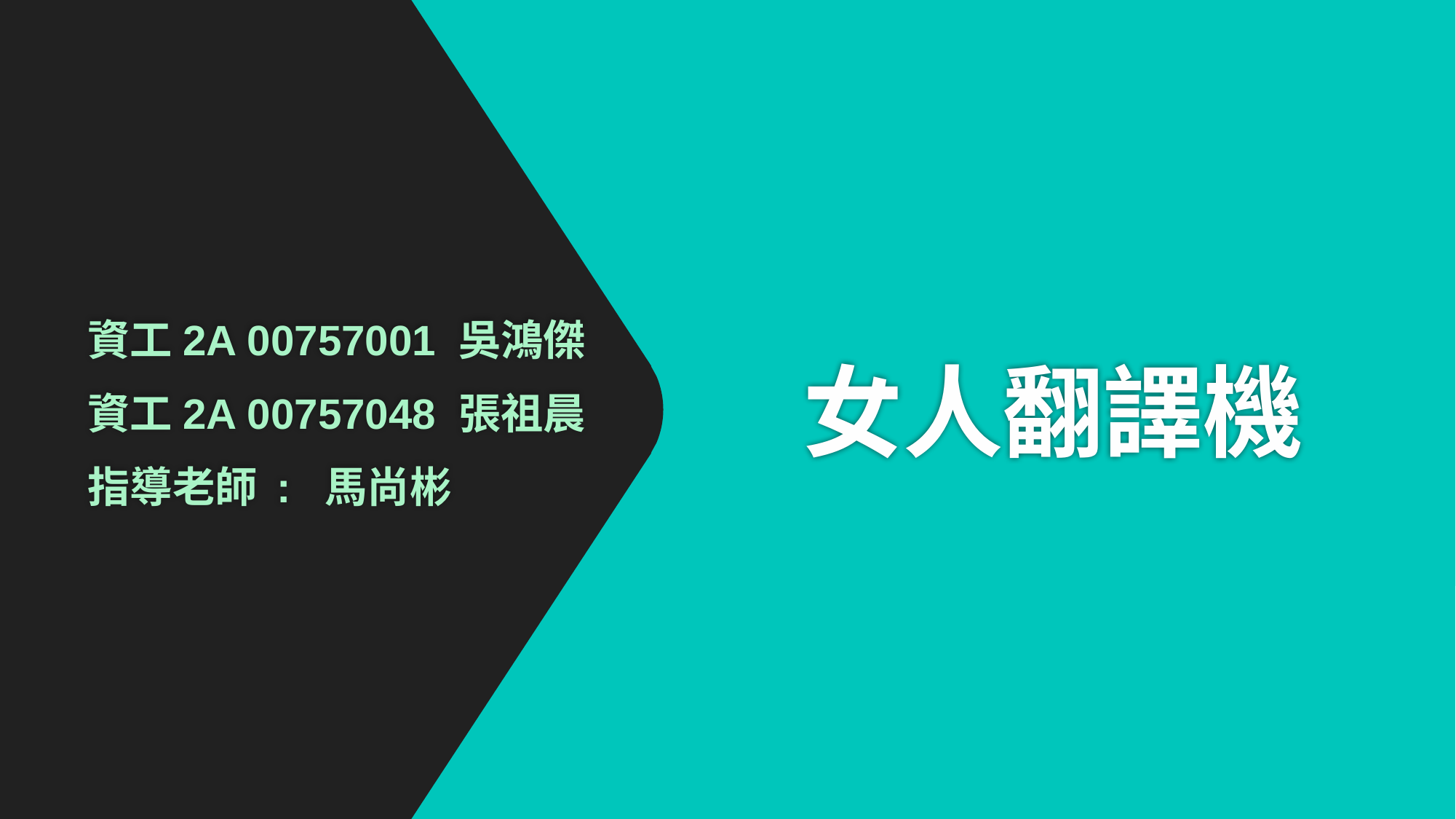

# 女人翻譯機
資工2A 00757001 吳鴻傑
資工2A 00757048 張祖晨
指導老師 :  馬尚彬